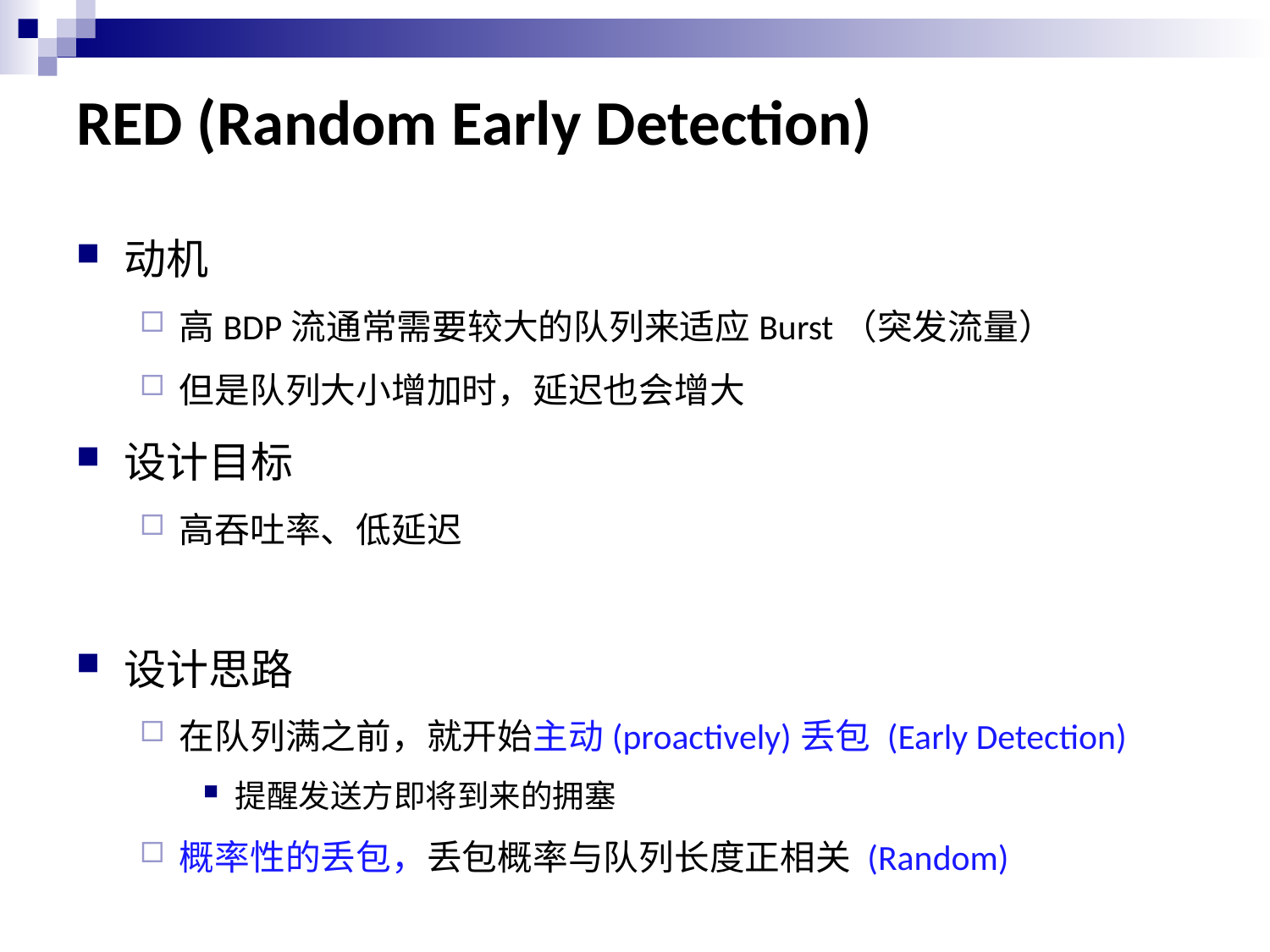

# RED (Random Early Detection)
动机
高BDP流通常需要较大的队列来适应Burst（突发流量）
但是队列大小增加时，延迟也会增大
设计目标
高吞吐率、低延迟

设计思路
在队列满之前，就开始主动(proactively)丢包 (Early Detection)
提醒发送方即将到来的拥塞
概率性的丢包，丢包概率与队列长度正相关 (Random)

20